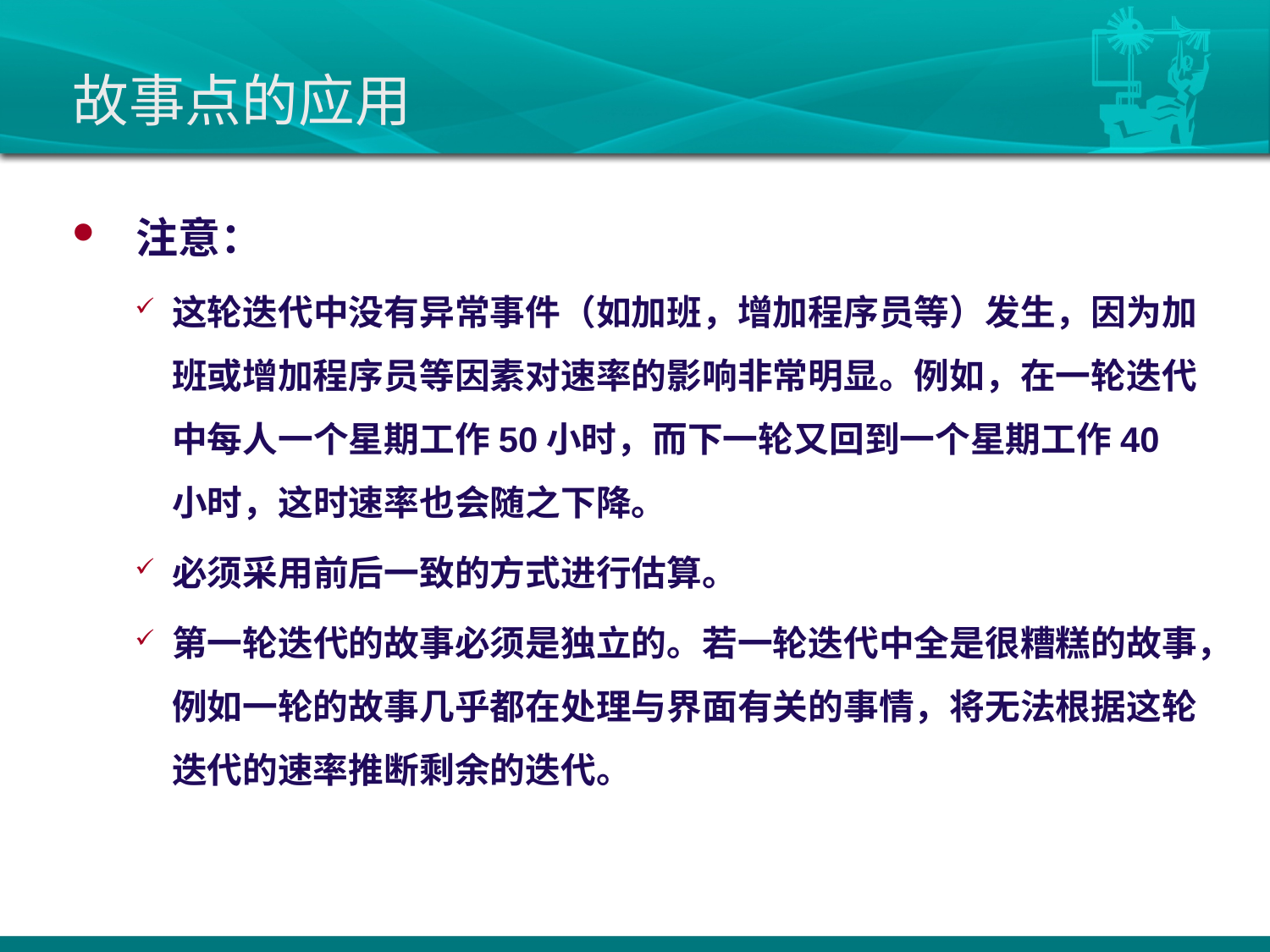

# 故事点的应用
注意：
这轮迭代中没有异常事件（如加班，增加程序员等）发生，因为加班或增加程序员等因素对速率的影响非常明显。例如，在一轮迭代中每人一个星期工作50小时，而下一轮又回到一个星期工作40小时，这时速率也会随之下降。
必须采用前后一致的方式进行估算。
第一轮迭代的故事必须是独立的。若一轮迭代中全是很糟糕的故事，例如一轮的故事几乎都在处理与界面有关的事情，将无法根据这轮迭代的速率推断剩余的迭代。